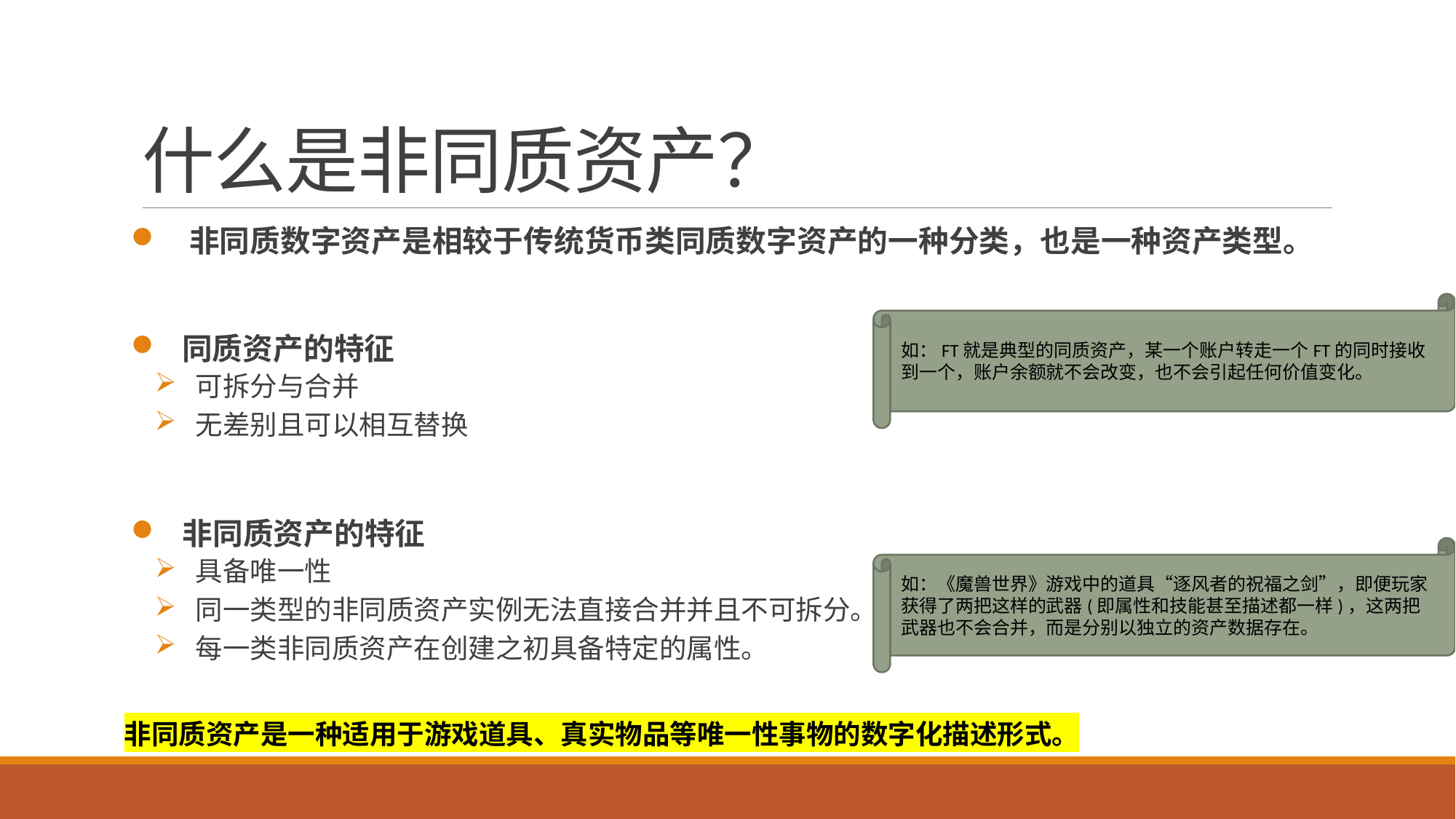

# 什么是非同质资产？
   非同质数字资产是相较于传统货币类同质数字资产的一种分类，也是一种资产类型。

  同质资产的特征
  可拆分与合并
  无差别且可以相互替换

  非同质资产的特征
  具备唯一性
  同一类型的非同质资产实例无法直接合并并且不可拆分。
  每一类非同质资产在创建之初具备特定的属性。

如：FT就是典型的同质资产，某一个账户转走一个FT的同时接收到一个，账户余额就不会改变，也不会引起任何价值变化。
如：《魔兽世界》游戏中的道具“逐风者的祝福之剑”，即便玩家获得了两把这样的武器(即属性和技能甚至描述都一样)，这两把武器也不会合并，而是分别以独立的资产数据存在。
非同质资产是一种适用于游戏道具、真实物品等唯一性事物的数字化描述形式。